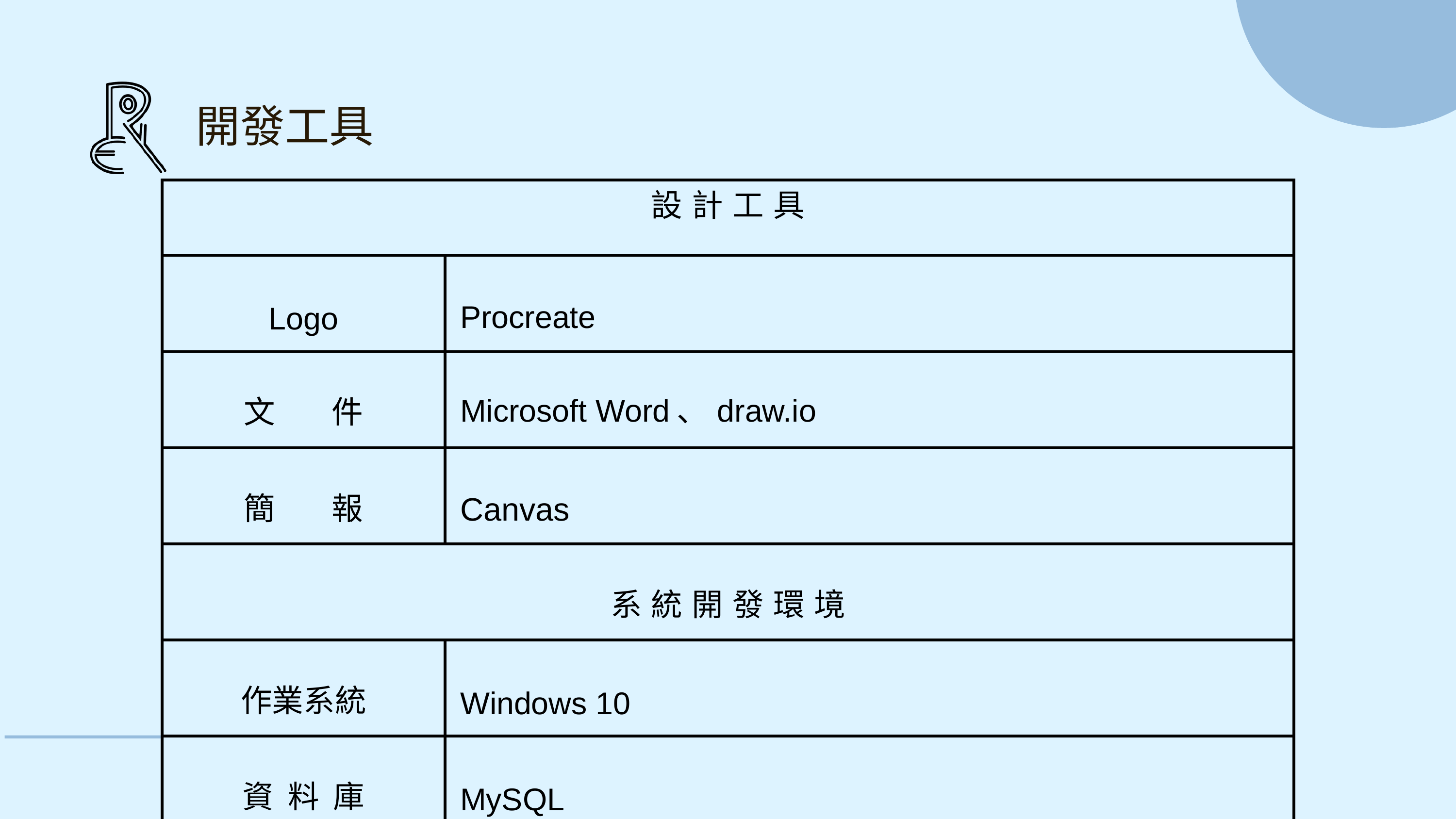

開發工具
| 設計工具 | 設計工具 | 設計工具 | 設計工具 |
| --- | --- | --- | --- |
| Logo | Procreate | Procreate | Procreate |
| 文 件 | Microsoft Word、draw.io | Microsoft Word、draw.io | Microsoft Word、draw.io |
| 簡 報 | Canvas | Canvas | Canvas |
| 系統開發環境 | 系統開發環境 | 系統開發環境 | 系統開發環境 |
| 作業系統 | Windows 10 | Windows 10 | Windows 10 |
| 資 料 庫 | MySQL | MySQL | MySQL |
12
報告者:葉于甄